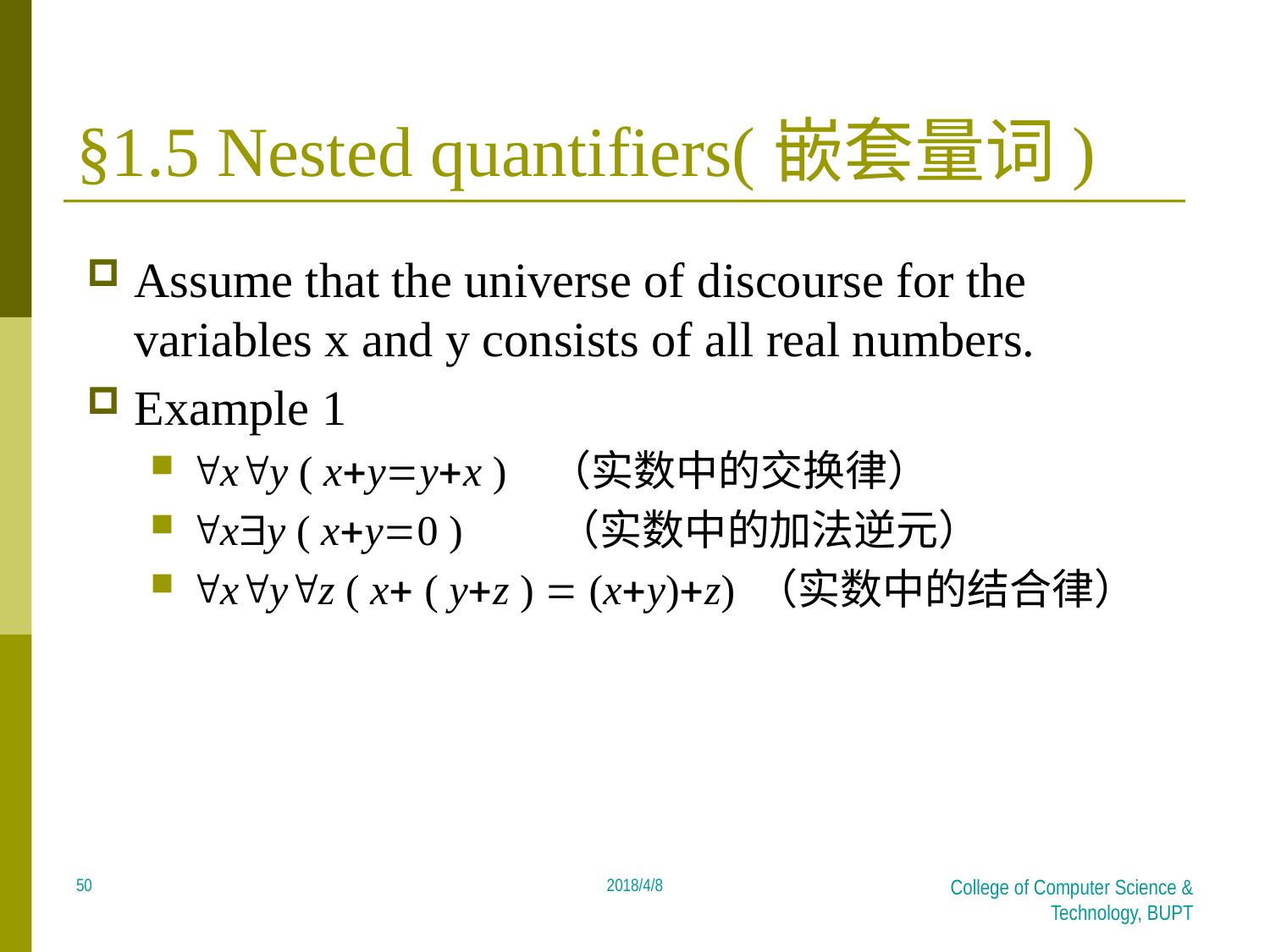

# §1.5 Nested quantifiers(嵌套量词)
Assume that the universe of discourse for the variables x and y consists of all real numbers.
Example 1
∀x∀y ( x+y=y+x )   （实数中的交换律）
∀x∃y ( x+y=0 )        （实数中的加法逆元）
∀x∀y∀z ( x+ ( y+z ) = (x+y)+z) （实数中的结合律）
50
2018/4/8
College of Computer Science & Technology, BUPT